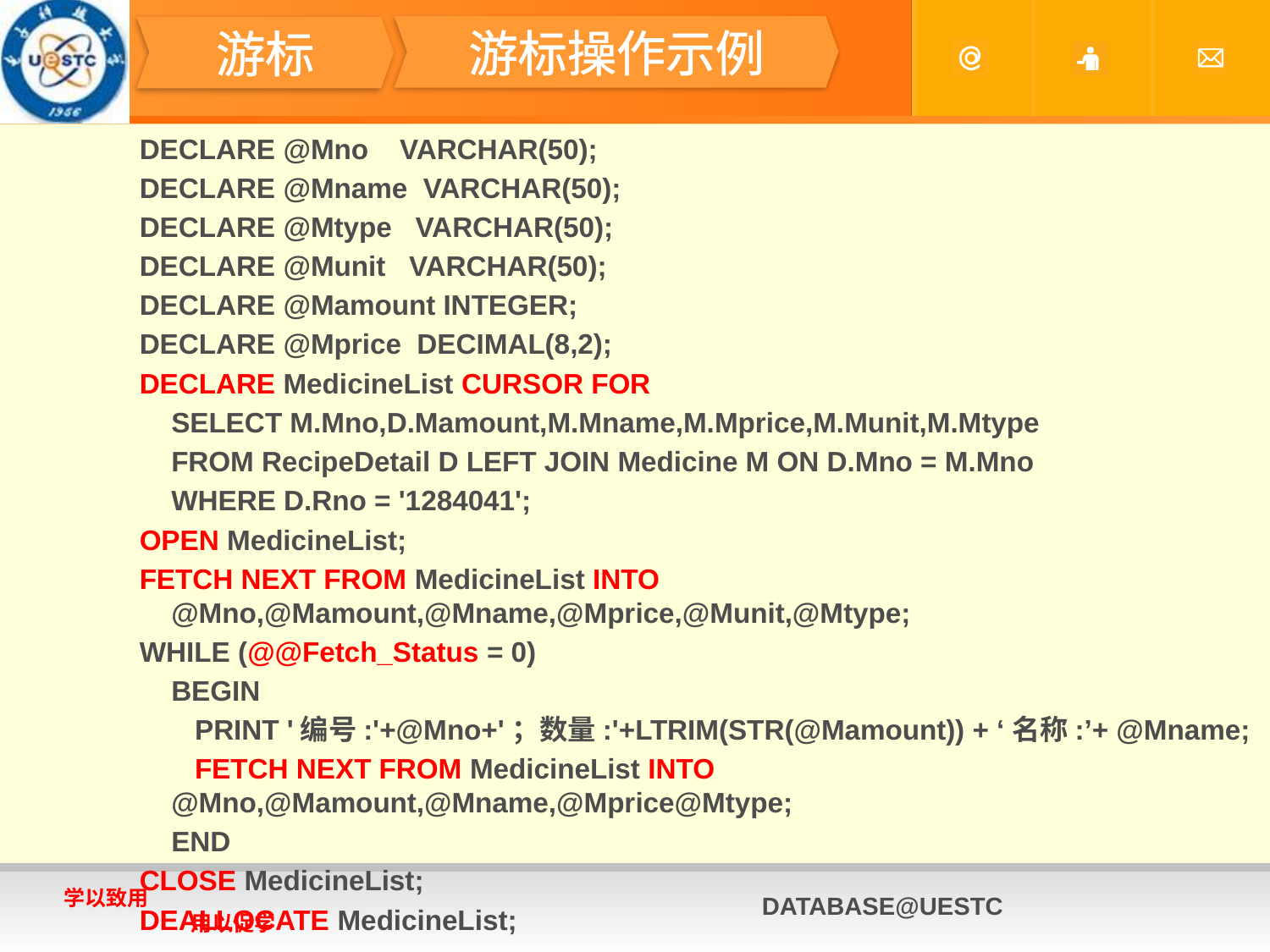

#
游标操作示例
游标
DECLARE @Mno    VARCHAR(50);
DECLARE @Mname  VARCHAR(50);
DECLARE @Mtype   VARCHAR(50);
DECLARE @Munit   VARCHAR(50);
DECLARE @Mamount INTEGER;
DECLARE @Mprice  DECIMAL(8,2);
DECLARE MedicineList CURSOR FOR
	SELECT M.Mno,D.Mamount,M.Mname,M.Mprice,M.Munit,M.Mtype
	FROM RecipeDetail D LEFT JOIN Medicine M ON D.Mno = M.Mno
	WHERE D.Rno = '1284041';
OPEN MedicineList;
FETCH NEXT FROM MedicineList INTO @Mno,@Mamount,@Mname,@Mprice,@Munit,@Mtype;
WHILE (@@Fetch_Status = 0)
	BEGIN
	   PRINT '编号:'+@Mno+'；数量:'+LTRIM(STR(@Mamount)) + ‘名称:’+ @Mname;
	   FETCH NEXT FROM MedicineList INTO  @Mno,@Mamount,@Mname,@Mprice@Mtype;
	END
CLOSE MedicineList;
DEALLOCATE MedicineList;